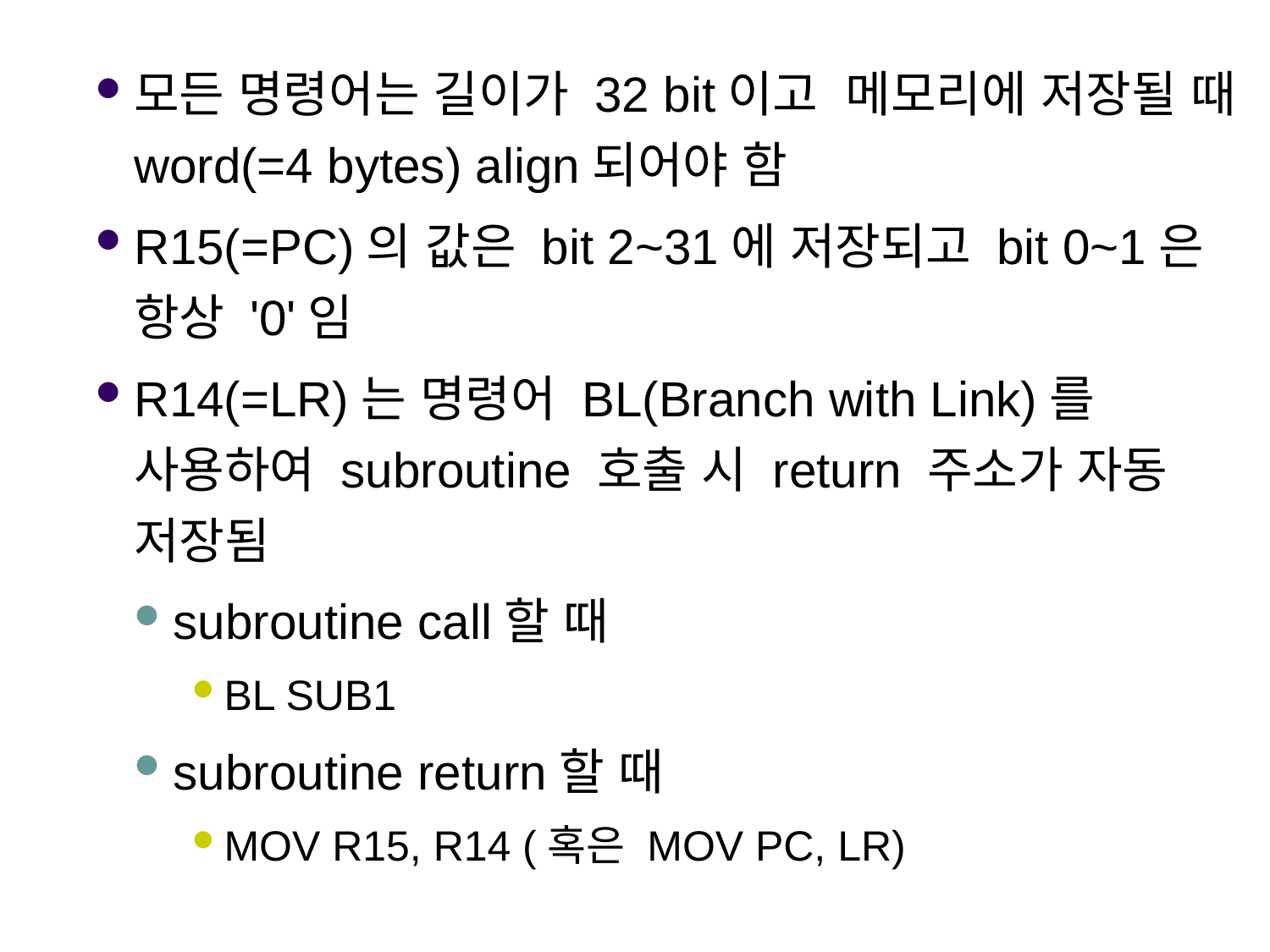

모든 명령어는 길이가 32 bit이고  메모리에 저장될 때 word(=4 bytes) align되어야 함
R15(=PC)의 값은 bit 2~31에 저장되고 bit 0~1은 항상 '0'임
R14(=LR)는 명령어 BL(Branch with Link)를 사용하여 subroutine 호출 시 return 주소가 자동 저장됨
subroutine call할 때
BL SUB1
subroutine return할 때
MOV R15, R14 (혹은 MOV PC, LR)